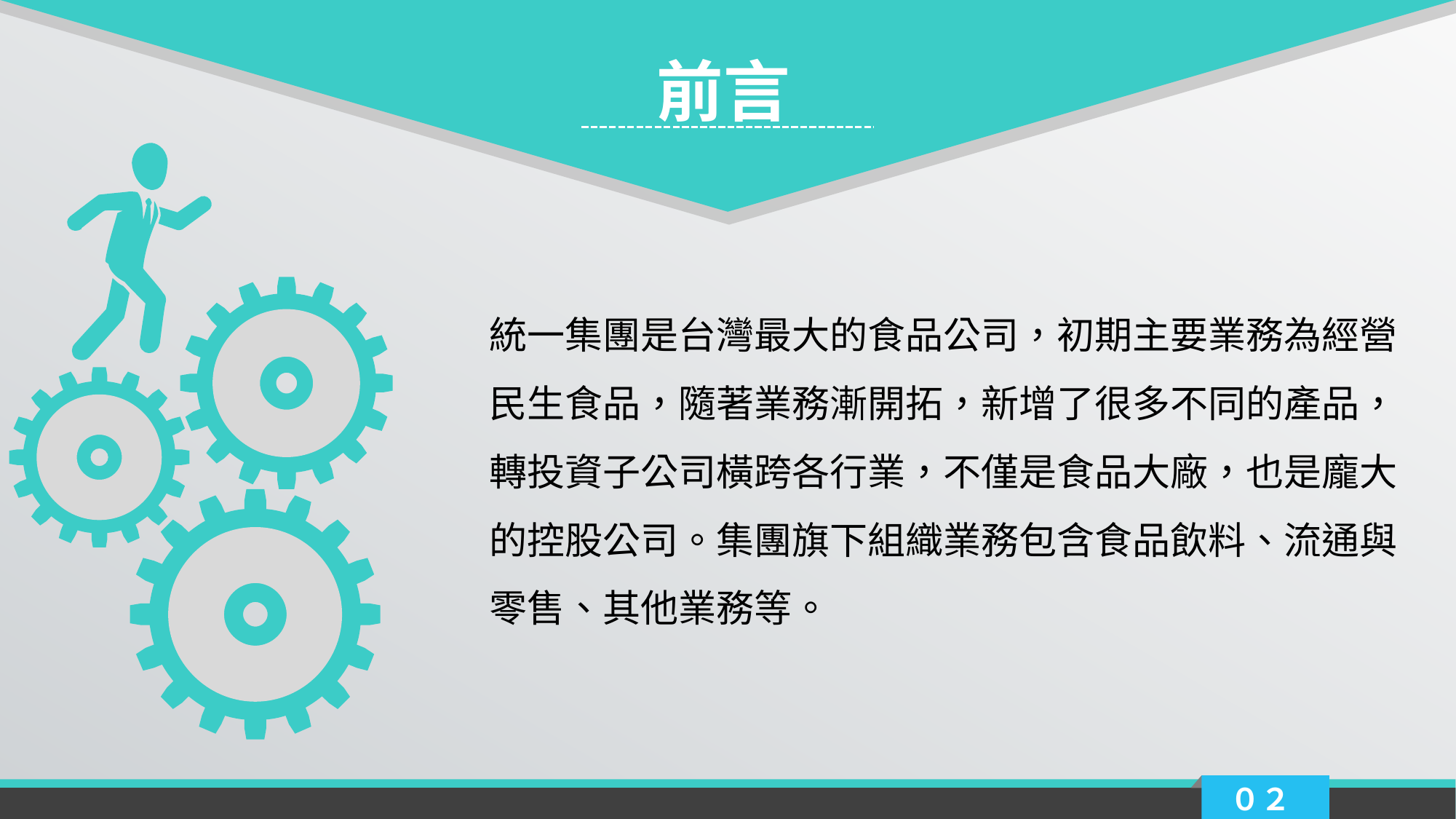

前言

統一集團是台灣最大的食品公司，初期主要業務為經營民生食品，隨著業務漸開拓，新增了很多不同的產品，轉投資子公司橫跨各行業，不僅是食品大廠，也是龐大的控股公司。集團旗下組織業務包含食品飲料、流通與零售、其他業務等。

０２